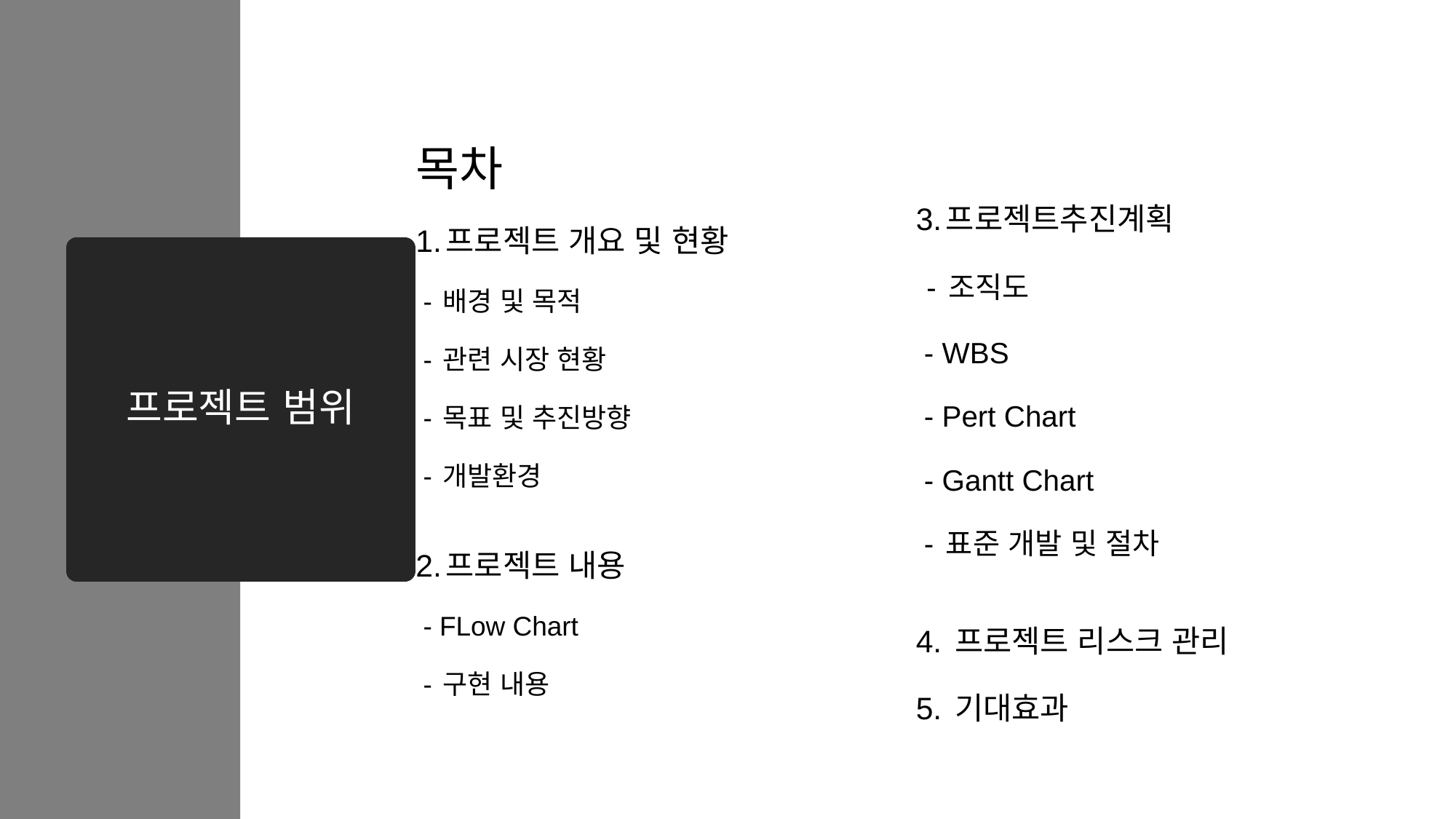

목차

1.프로젝트 개요 및 현황

 - 배경 및 목적

 - 관련 시장 현황

 - 목표 및 추진방향

 - 개발환경

2.프로젝트 내용

 - FLow Chart

 - 구현 내용

3.프로젝트추진계획

 - 조직도

 - WBS

 - Pert Chart

 - Gantt Chart

 - 표준 개발 및 절차

4. 프로젝트 리스크 관리

5. 기대효과
# 프로젝트 범위